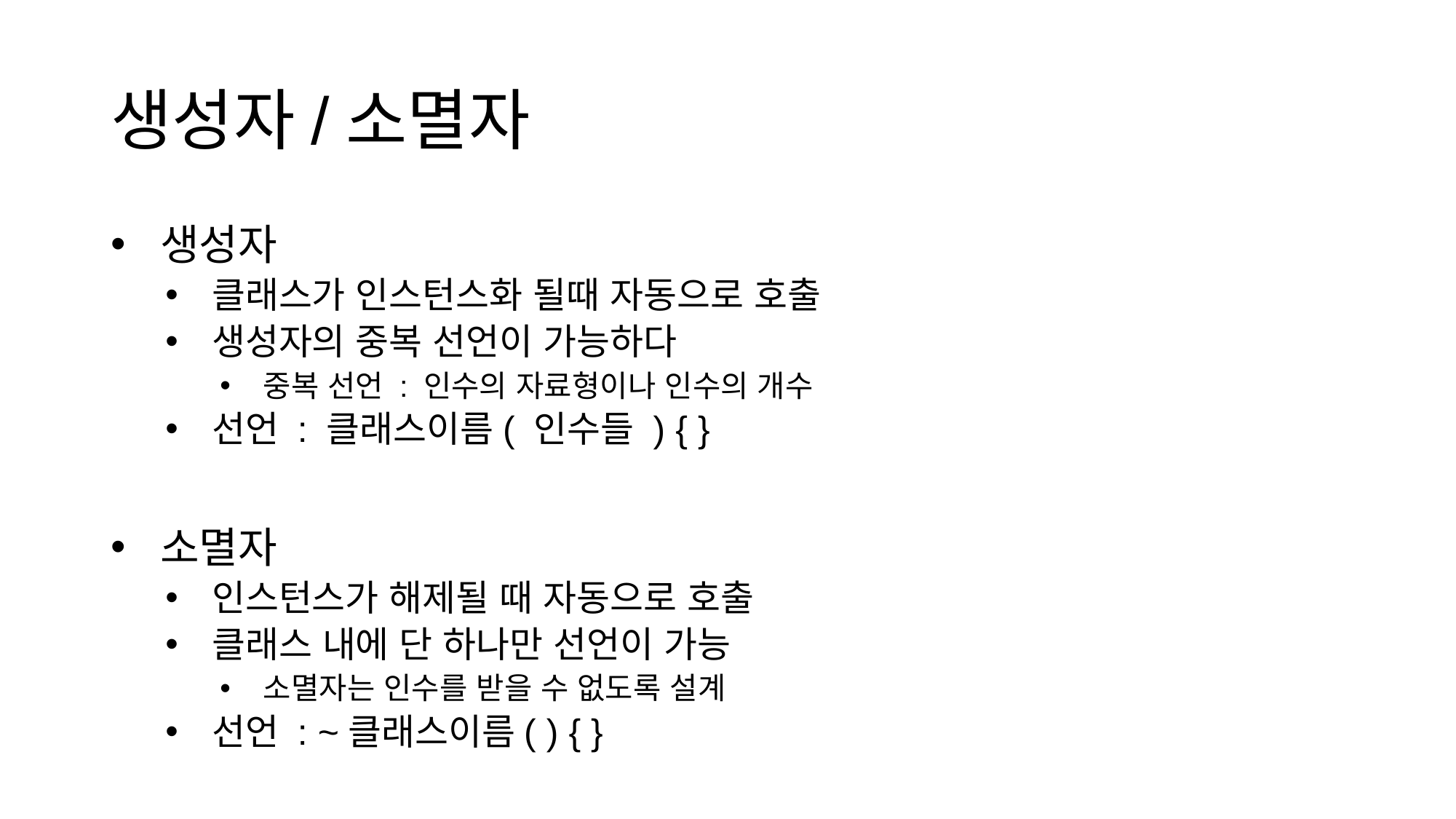

# 생성자/소멸자
 생성자
 클래스가 인스턴스화 될때 자동으로 호출
 생성자의 중복 선언이 가능하다
 중복 선언 : 인수의 자료형이나 인수의 개수
 선언 : 클래스이름( 인수들 ) { }

 소멸자
 인스턴스가 해제될 때 자동으로 호출
 클래스 내에 단 하나만 선언이 가능
 소멸자는 인수를 받을 수 없도록 설계
 선언 : ~클래스이름( ) { }